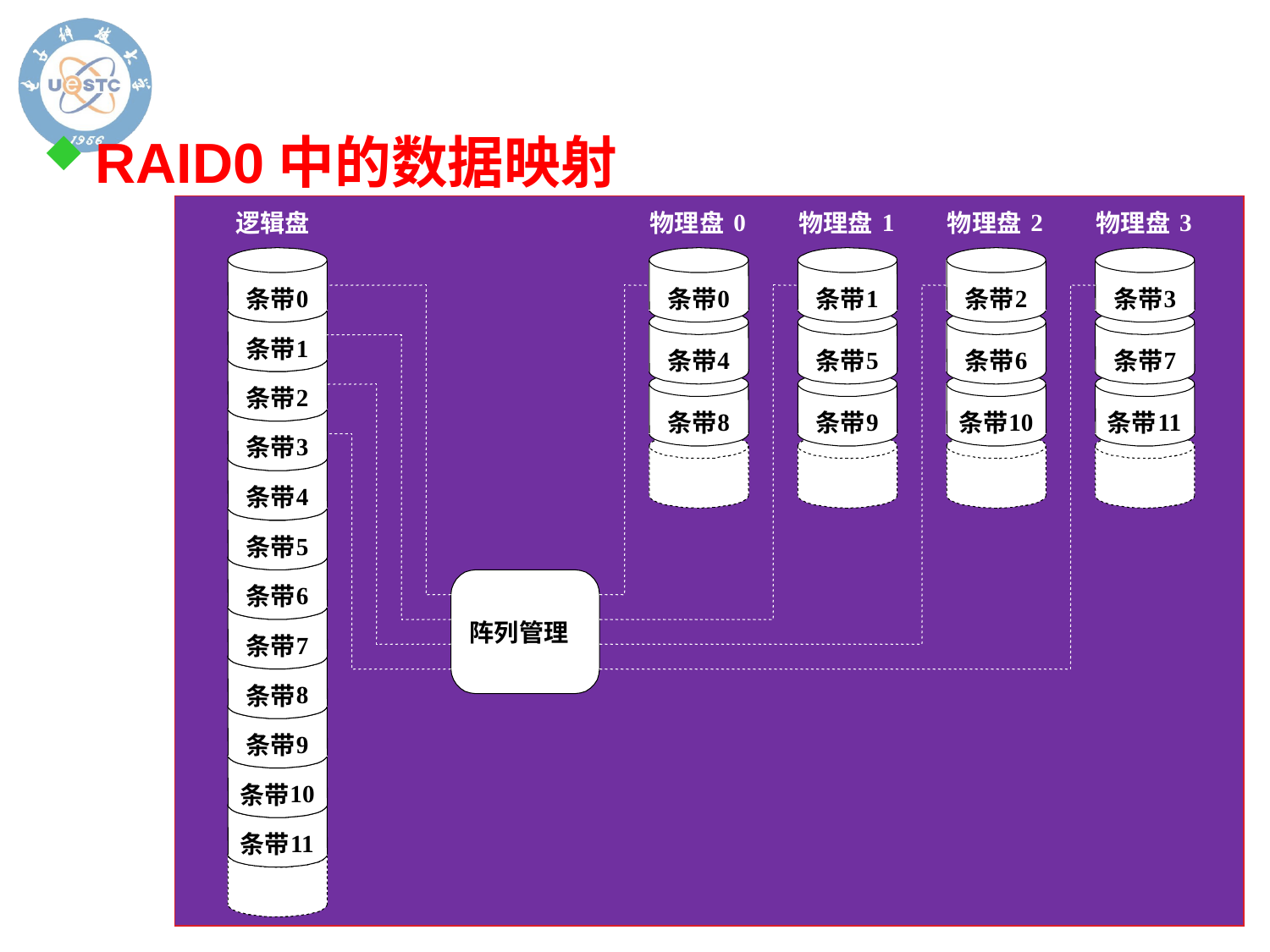

RAID0中的数据映射

0
1
2
3
逻辑盘
物理盘
物理盘
物理盘
物理盘

0
0
1
2
3
条带
条带
条带
条带
条带

1
条带
4
5
6
7
条带
条带
条带
条带

2
条带

8
9
10
11
条带
条带
条带
条带

3

条带

4
条带

5

条带

6

条带

阵列管理

7
条带

8
条带
9
条带
10
条带
11
条带